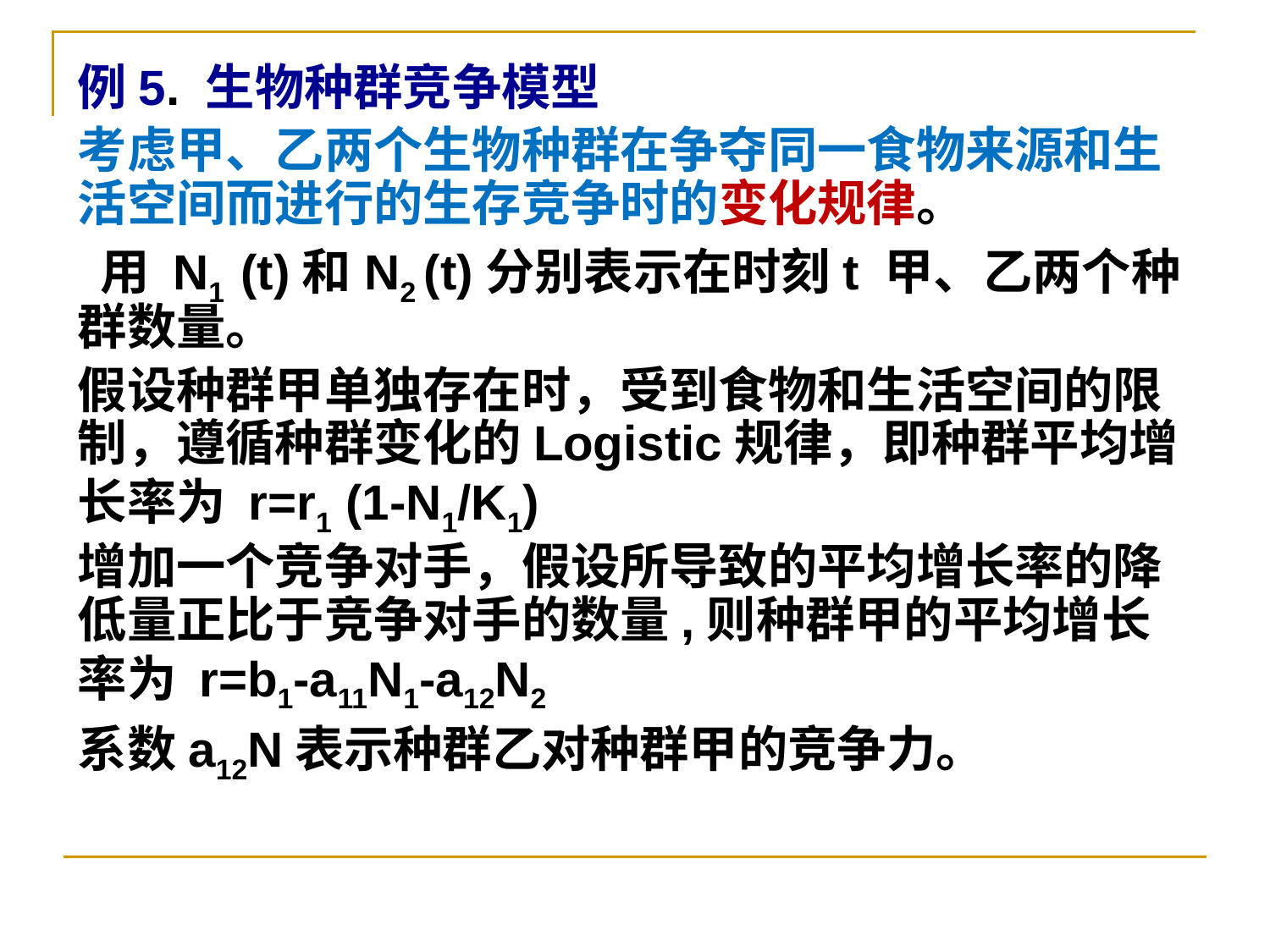

例5. 生物种群竞争模型
考虑甲、乙两个生物种群在争夺同一食物来源和生活空间而进行的生存竞争时的变化规律。
 用 N1  (t)和 N2 (t)分别表示在时刻t 甲、乙两个种群数量。
假设种群甲单独存在时，受到食物和生活空间的限制，遵循种群变化的Logistic规律，即种群平均增长率为 r=r1 (1-N1/K1)
增加一个竞争对手，假设所导致的平均增长率的降低量正比于竞争对手的数量,则种群甲的平均增长率为 r=b1-a11N1-a12N2
系数a12N表示种群乙对种群甲的竞争力。